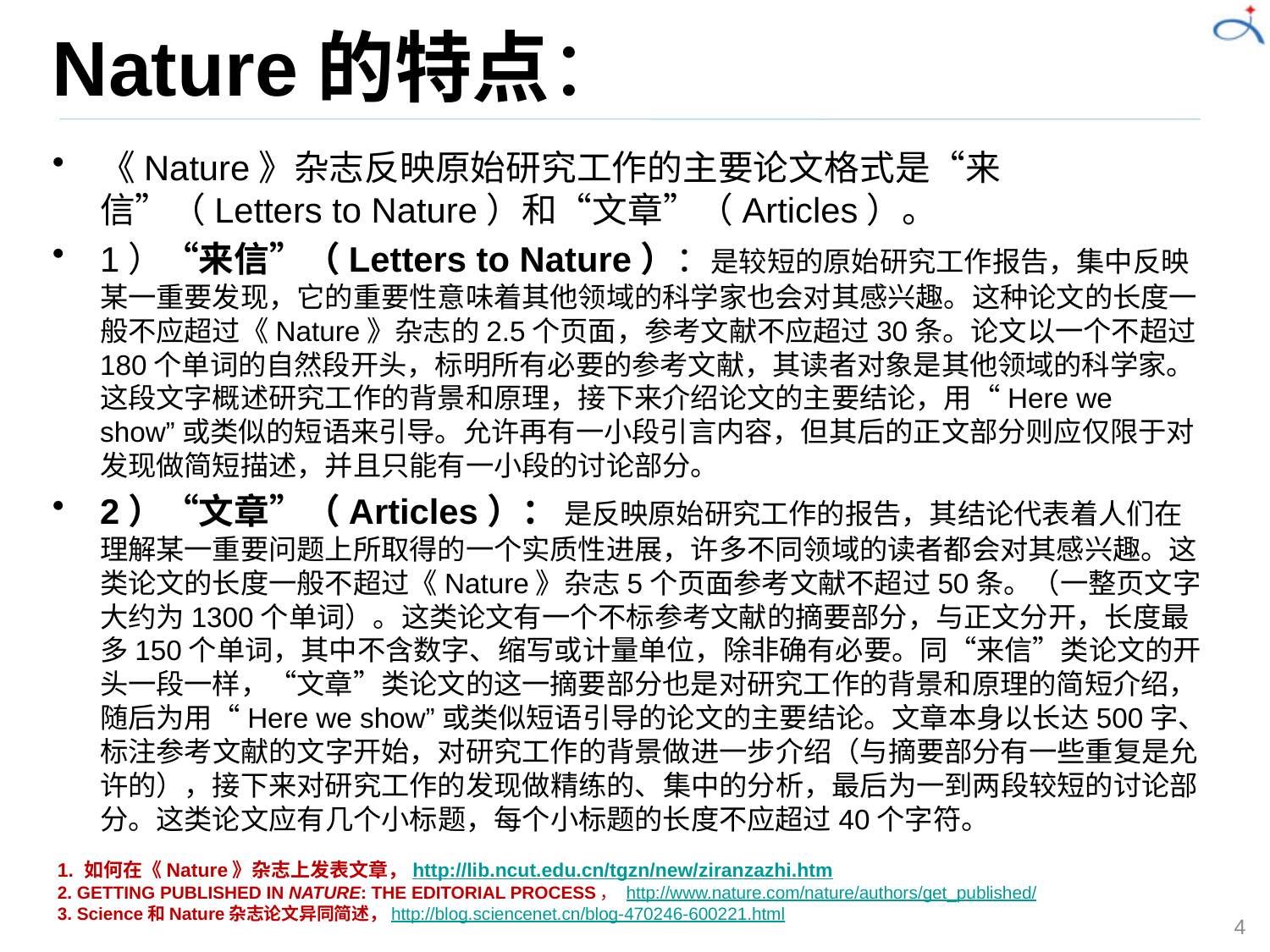

# Nature的特点：
《Nature》杂志反映原始研究工作的主要论文格式是“来信”（Letters to Nature）和“文章”（Articles）。
1）“来信”（Letters to Nature）：是较短的原始研究工作报告，集中反映某一重要发现，它的重要性意味着其他领域的科学家也会对其感兴趣。这种论文的长度一般不应超过《Nature》杂志的2.5个页面，参考文献不应超过30条。论文以一个不超过180个单词的自然段开头，标明所有必要的参考文献，其读者对象是其他领域的科学家。这段文字概述研究工作的背景和原理，接下来介绍论文的主要结论，用“Here we show”或类似的短语来引导。允许再有一小段引言内容，但其后的正文部分则应仅限于对发现做简短描述，并且只能有一小段的讨论部分。
2）“文章”（Articles）： 是反映原始研究工作的报告，其结论代表着人们在理解某一重要问题上所取得的一个实质性进展，许多不同领域的读者都会对其感兴趣。这类论文的长度一般不超过《Nature》杂志5个页面参考文献不超过50条。（一整页文字大约为1300个单词）。这类论文有一个不标参考文献的摘要部分，与正文分开，长度最多150个单词，其中不含数字、缩写或计量单位，除非确有必要。同“来信”类论文的开头一段一样，“文章”类论文的这一摘要部分也是对研究工作的背景和原理的简短介绍，随后为用“Here we show”或类似短语引导的论文的主要结论。文章本身以长达500字、标注参考文献的文字开始，对研究工作的背景做进一步介绍（与摘要部分有一些重复是允许的），接下来对研究工作的发现做精练的、集中的分析，最后为一到两段较短的讨论部分。这类论文应有几个小标题，每个小标题的长度不应超过40个字符。

1. 如何在《Nature》杂志上发表文章，http://lib.ncut.edu.cn/tgzn/new/ziranzazhi.htm
2. GETTING PUBLISHED IN NATURE: THE EDITORIAL PROCESS， http://www.nature.com/nature/authors/get_published/
3. Science和Nature杂志论文异同简述，http://blog.sciencenet.cn/blog-470246-600221.html
4